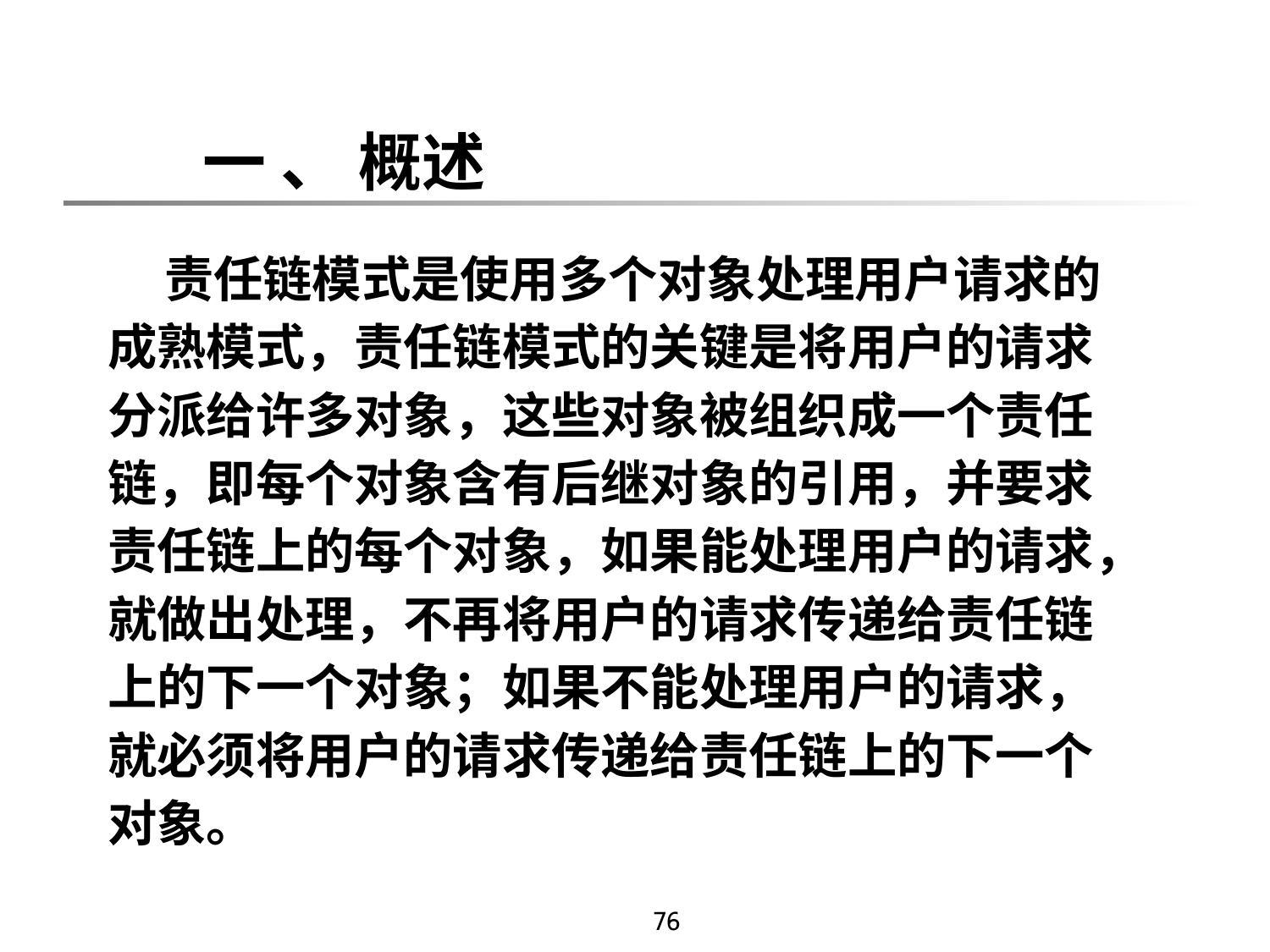

一 、 概述

    责任链模式是使用多个对象处理用户请求的成熟模式，责任链模式的关键是将用户的请求分派给许多对象，这些对象被组织成一个责任链，即每个对象含有后继对象的引用，并要求责任链上的每个对象，如果能处理用户的请求，就做出处理，不再将用户的请求传递给责任链上的下一个对象；如果不能处理用户的请求，就必须将用户的请求传递给责任链上的下一个对象。

76